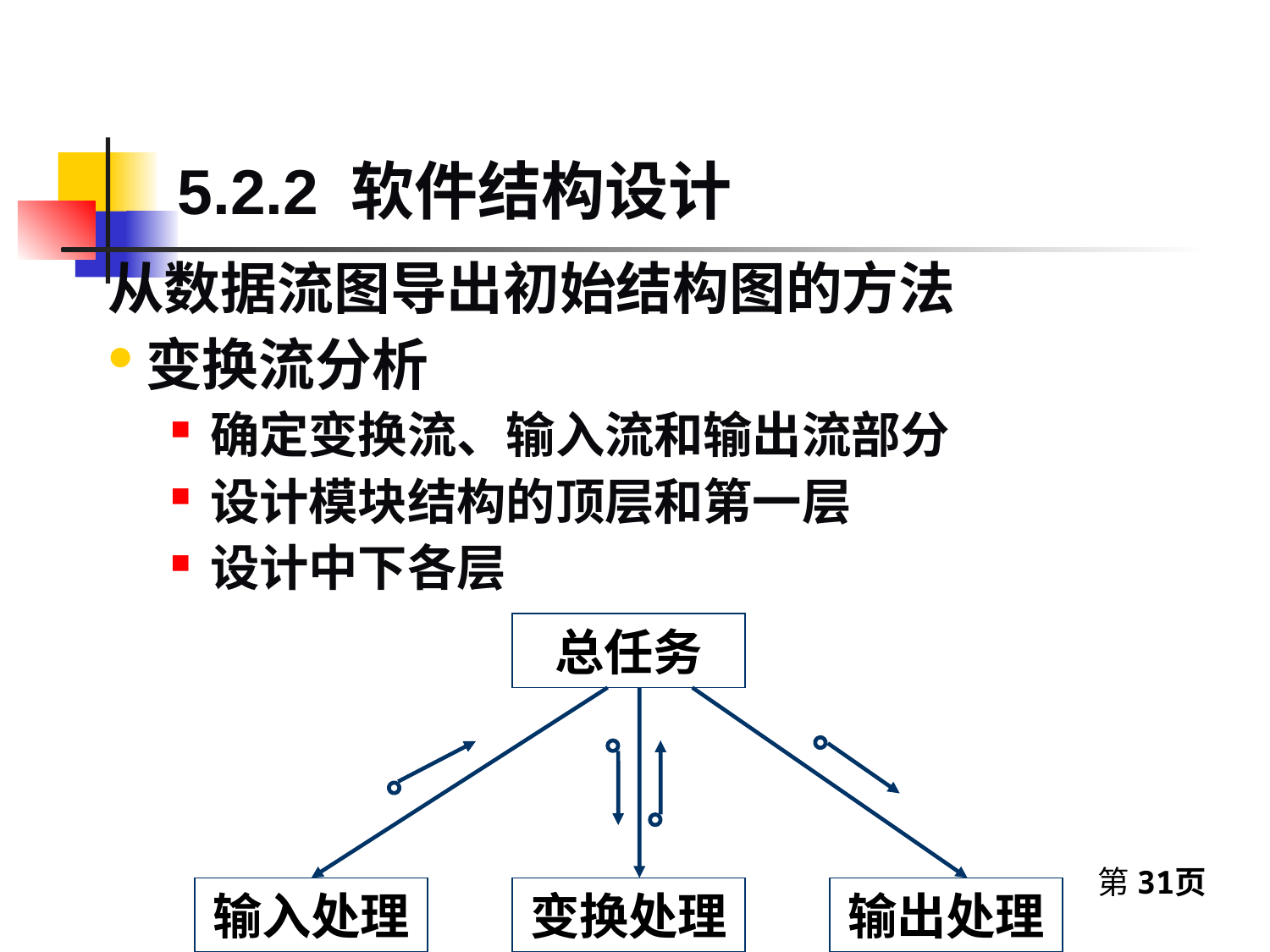

5.2.2 软件结构设计
从数据流图导出初始结构图的方法
变换流分析
确定变换流、输入流和输出流部分
设计模块结构的顶层和第一层
设计中下各层

总任务

输入处理
变换处理
输出处理